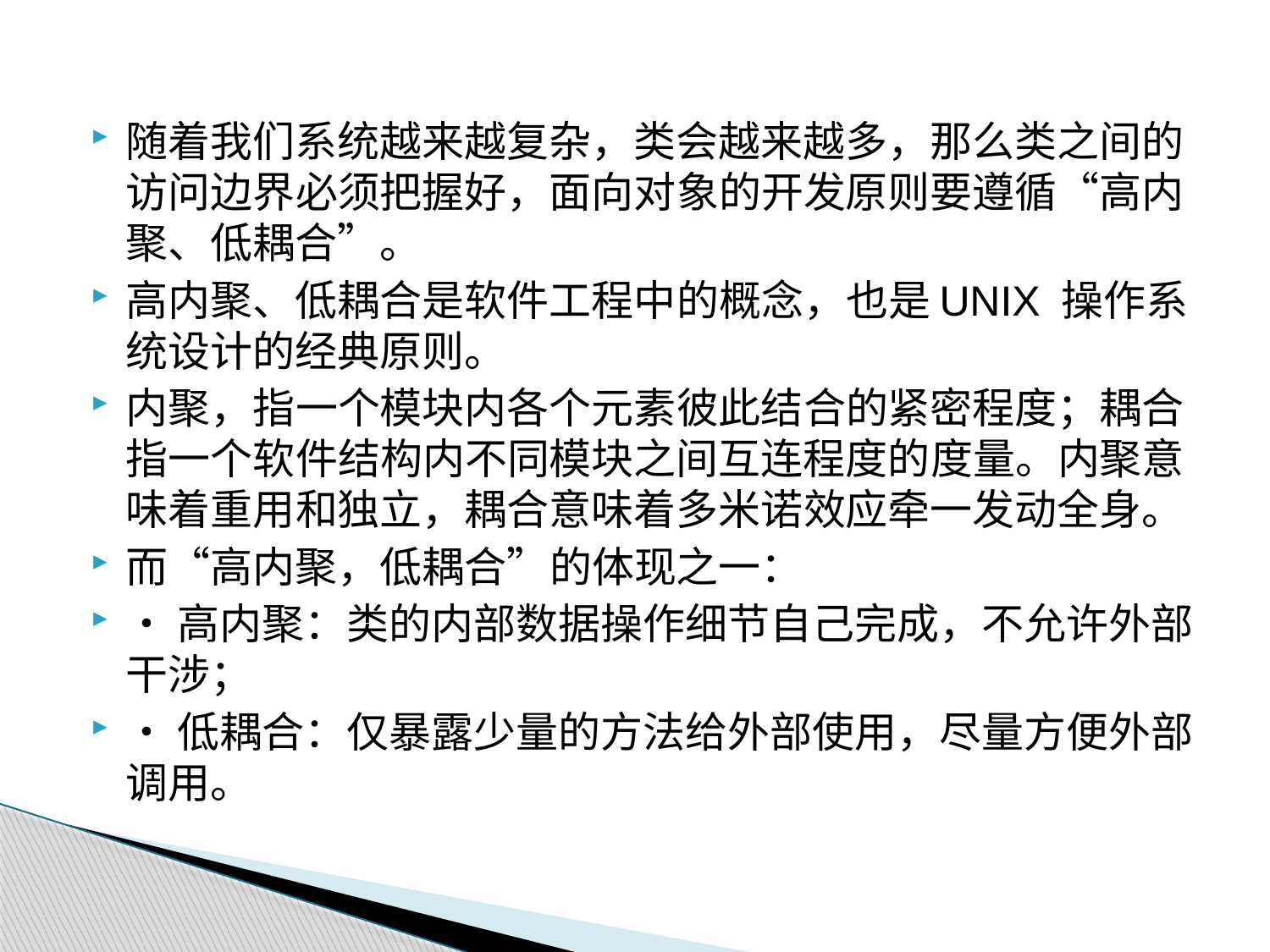

随着我们系统越来越复杂，类会越来越多，那么类之间的访问边界必须把握好，面向对象的开发原则要遵循“高内聚、低耦合”。
高内聚、低耦合是软件工程中的概念，也是UNIX 操作系统设计的经典原则。
内聚，指一个模块内各个元素彼此结合的紧密程度；耦合指一个软件结构内不同模块之间互连程度的度量。内聚意味着重用和独立，耦合意味着多米诺效应牵一发动全身。
而“高内聚，低耦合”的体现之一：
•高内聚：类的内部数据操作细节自己完成，不允许外部干涉；
•低耦合：仅暴露少量的方法给外部使用，尽量方便外部调用。